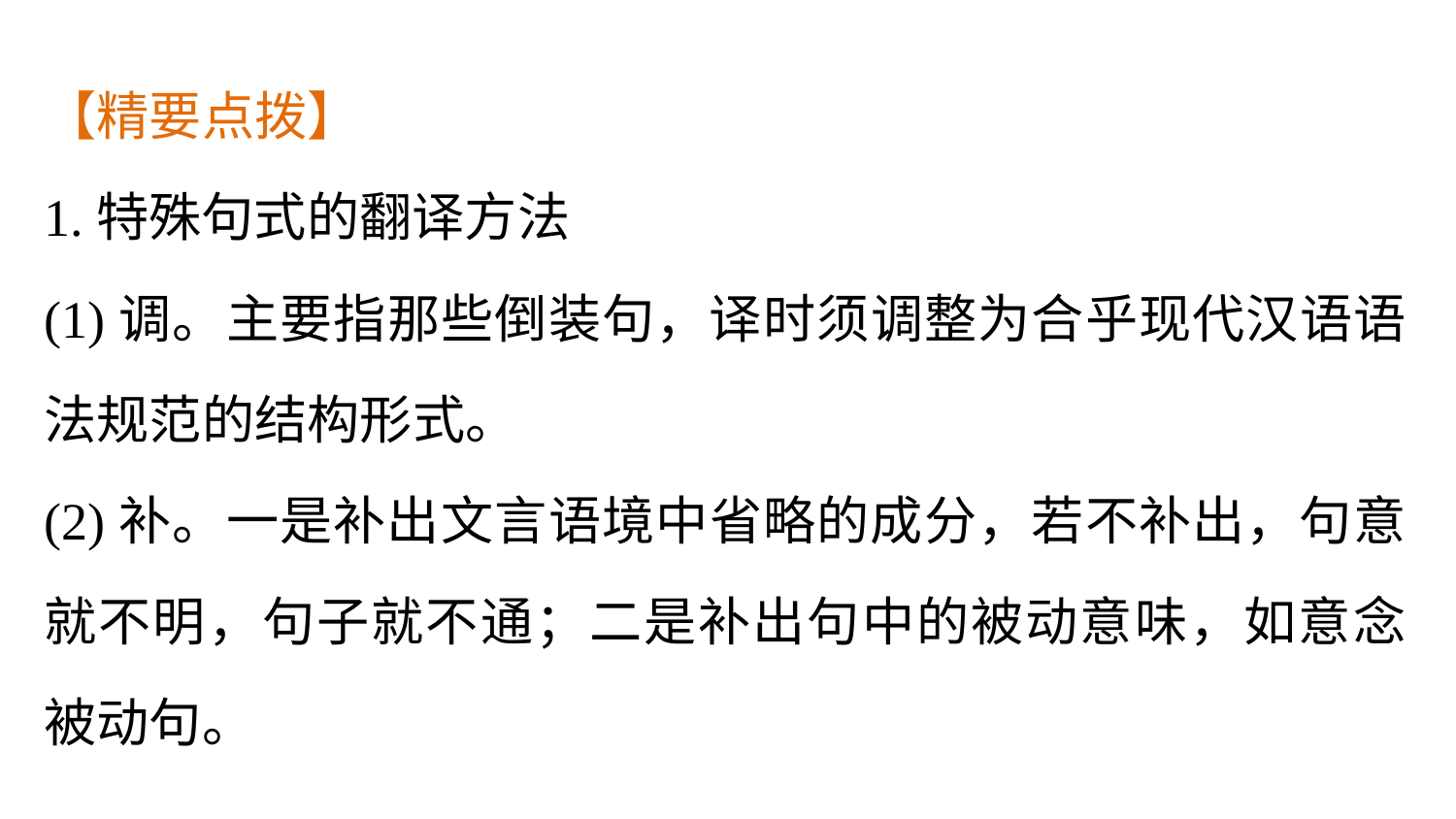

【精要点拨】
1.特殊句式的翻译方法
(1)调。主要指那些倒装句，译时须调整为合乎现代汉语语法规范的结构形式。
(2)补。一是补出文言语境中省略的成分，若不补出，句意就不明，句子就不通；二是补出句中的被动意味，如意念被动句。